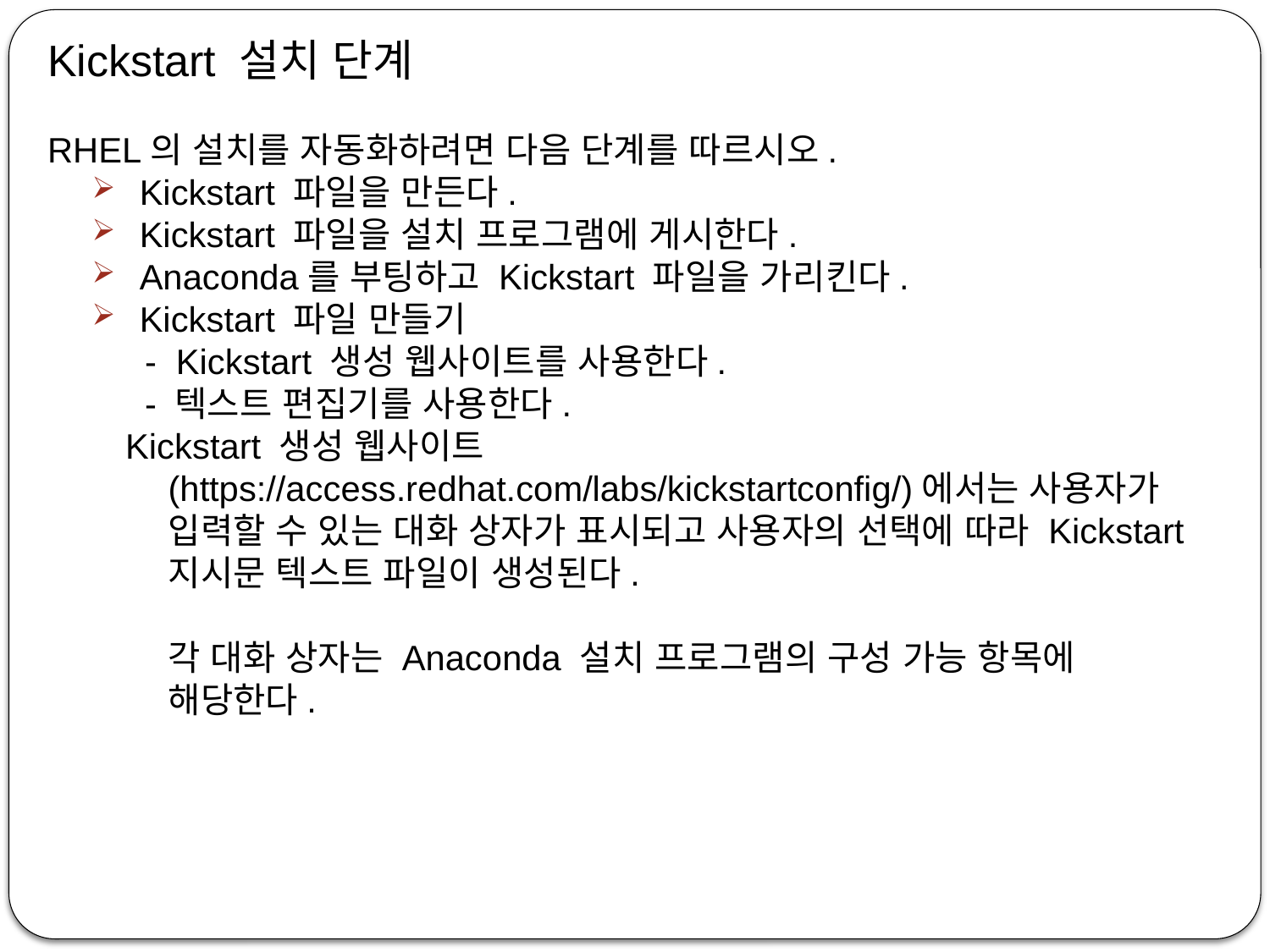

Kickstart 설치 단계

RHEL의 설치를 자동화하려면 다음 단계를 따르시오.
Kickstart 파일을 만든다.
Kickstart 파일을 설치 프로그램에 게시한다.
Anaconda를 부팅하고 Kickstart 파일을 가리킨다.
Kickstart 파일 만들기
          -  Kickstart 생성 웹사이트를 사용한다.
          - 텍스트 편집기를 사용한다.
        Kickstart 생성 웹사이트
(https://access.redhat.com/labs/kickstartconfig/)에서는 사용자가 입력할 수 있는 대화 상자가 표시되고 사용자의 선택에 따라 Kickstart 지시문 텍스트 파일이 생성된다.

각 대화 상자는 Anaconda 설치 프로그램의 구성 가능 항목에 해당한다.